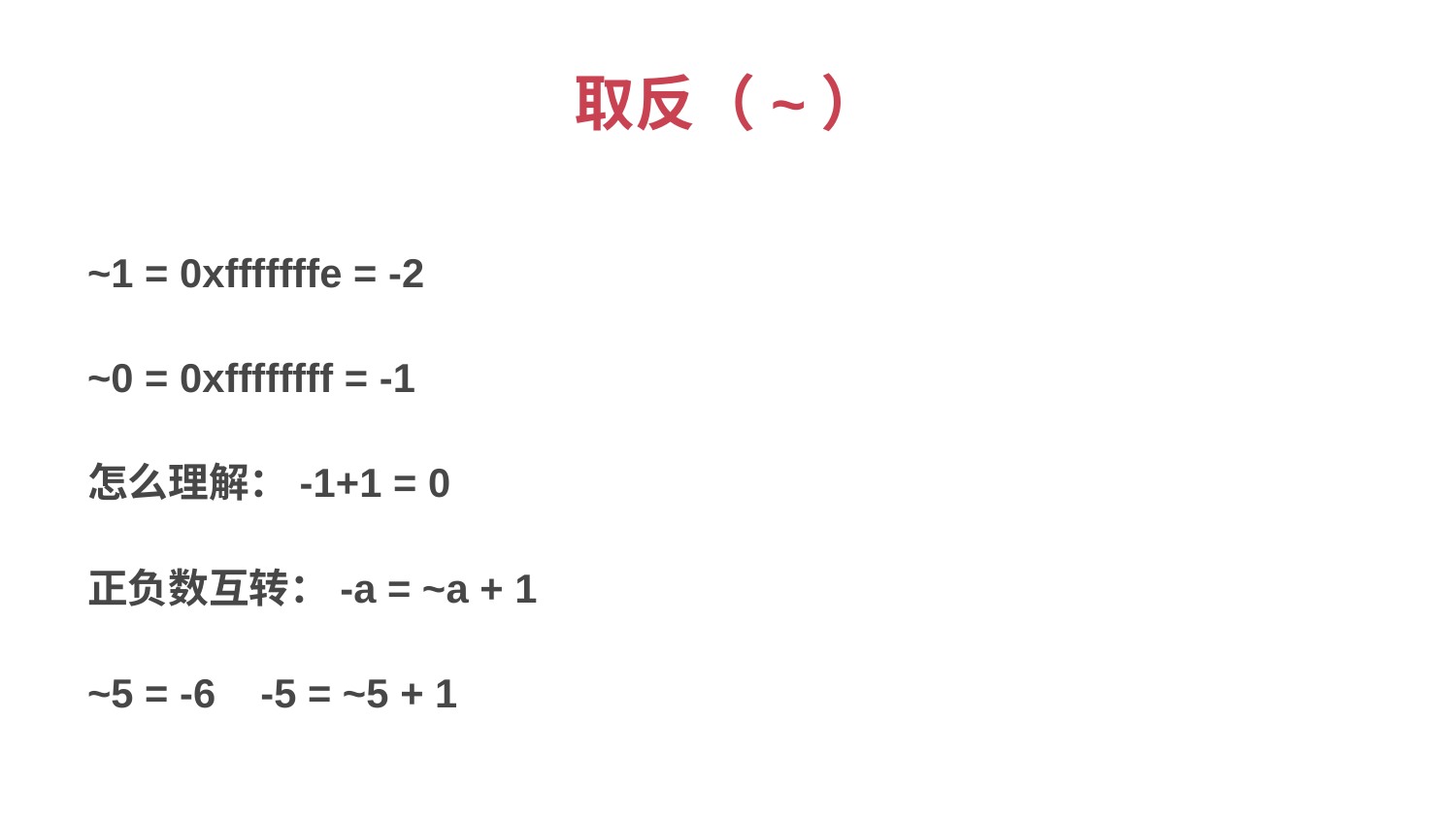

# 取反（~）
~1 = 0xfffffffe = -2
~0 = 0xffffffff = -1
怎么理解：-1+1 = 0
正负数互转：-a = ~a + 1
~5 = -6    -5 = ~5 + 1